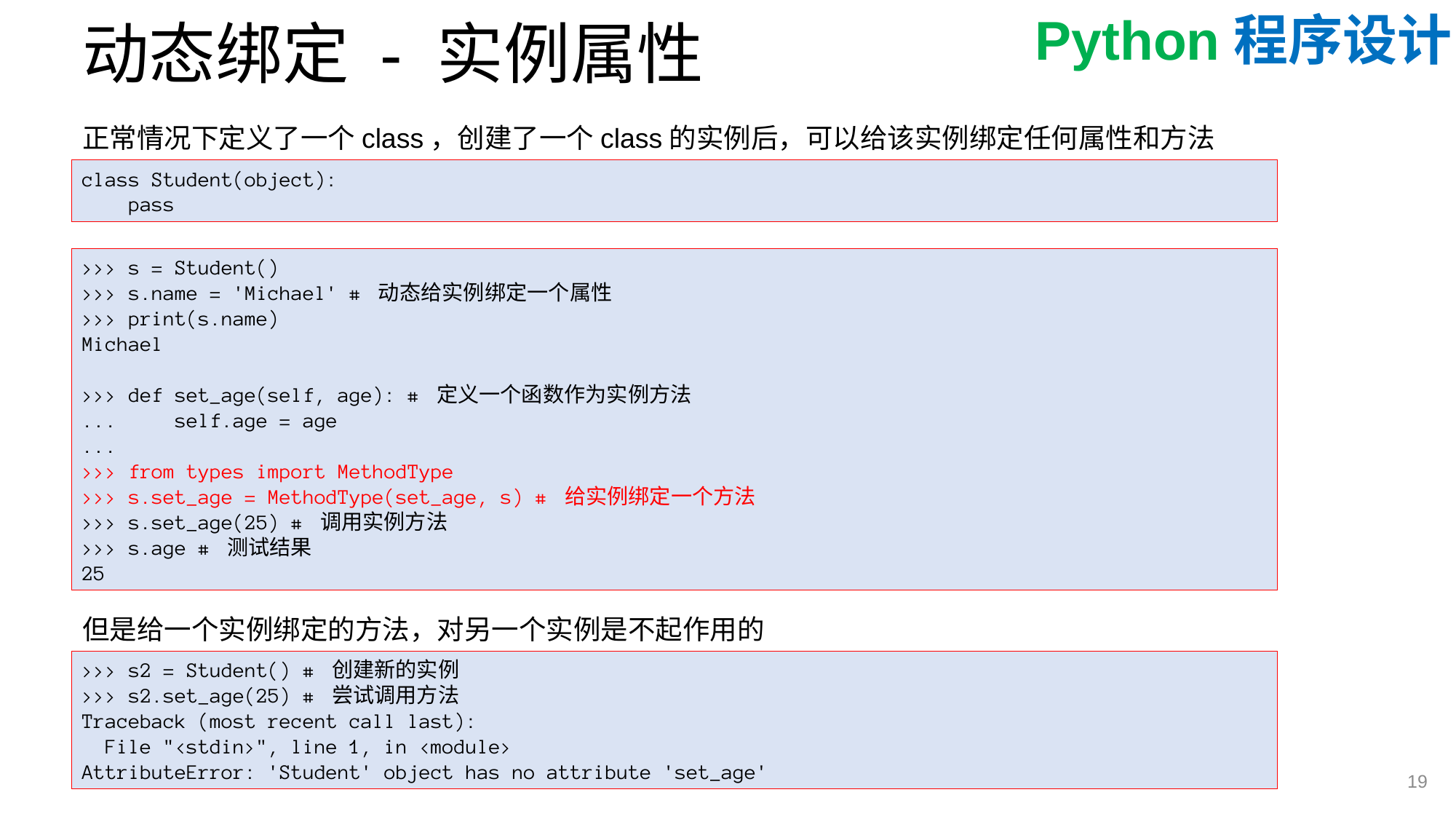

# 动态绑定 - 实例属性
正常情况下定义了一个class，创建了一个class的实例后，可以给该实例绑定任何属性和方法
class Student(object):
    pass
>>> s = Student()
>>> s.name = 'Michael' # 动态给实例绑定一个属性
>>> print(s.name)
Michael

>>> def set_age(self, age): # 定义一个函数作为实例方法
...     self.age = age
...
>>> from types import MethodType
>>> s.set_age = MethodType(set_age, s) # 给实例绑定一个方法
>>> s.set_age(25) # 调用实例方法
>>> s.age # 测试结果
25
但是给一个实例绑定的方法，对另一个实例是不起作用的
>>> s2 = Student() # 创建新的实例
>>> s2.set_age(25) # 尝试调用方法
Traceback (most recent call last):
  File "<stdin>", line 1, in <module>
AttributeError: 'Student' object has no attribute 'set_age'
19